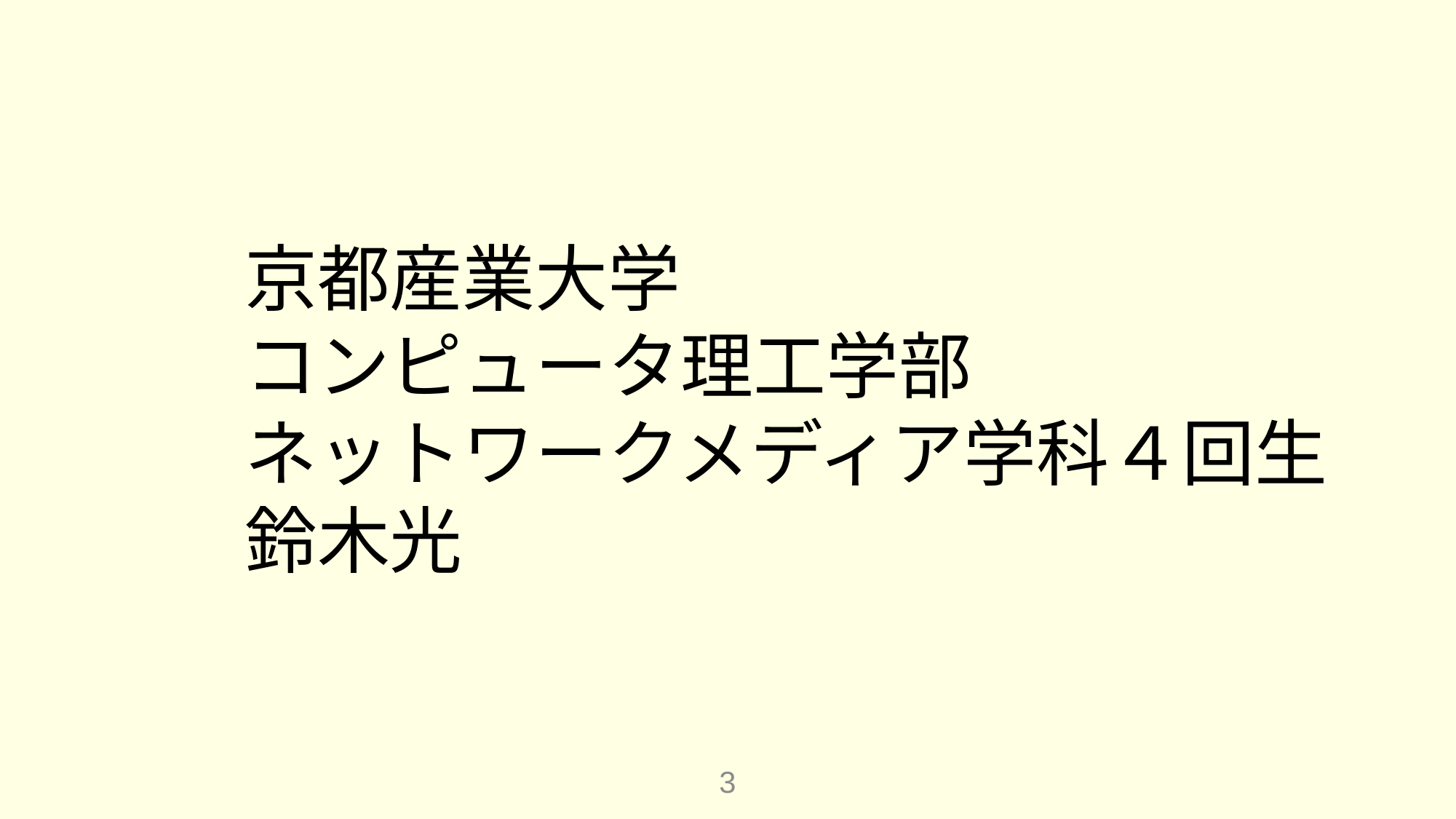

京都産業大学
コンピュータ理工学部
ネットワークメディア学科４回生
鈴木光
3